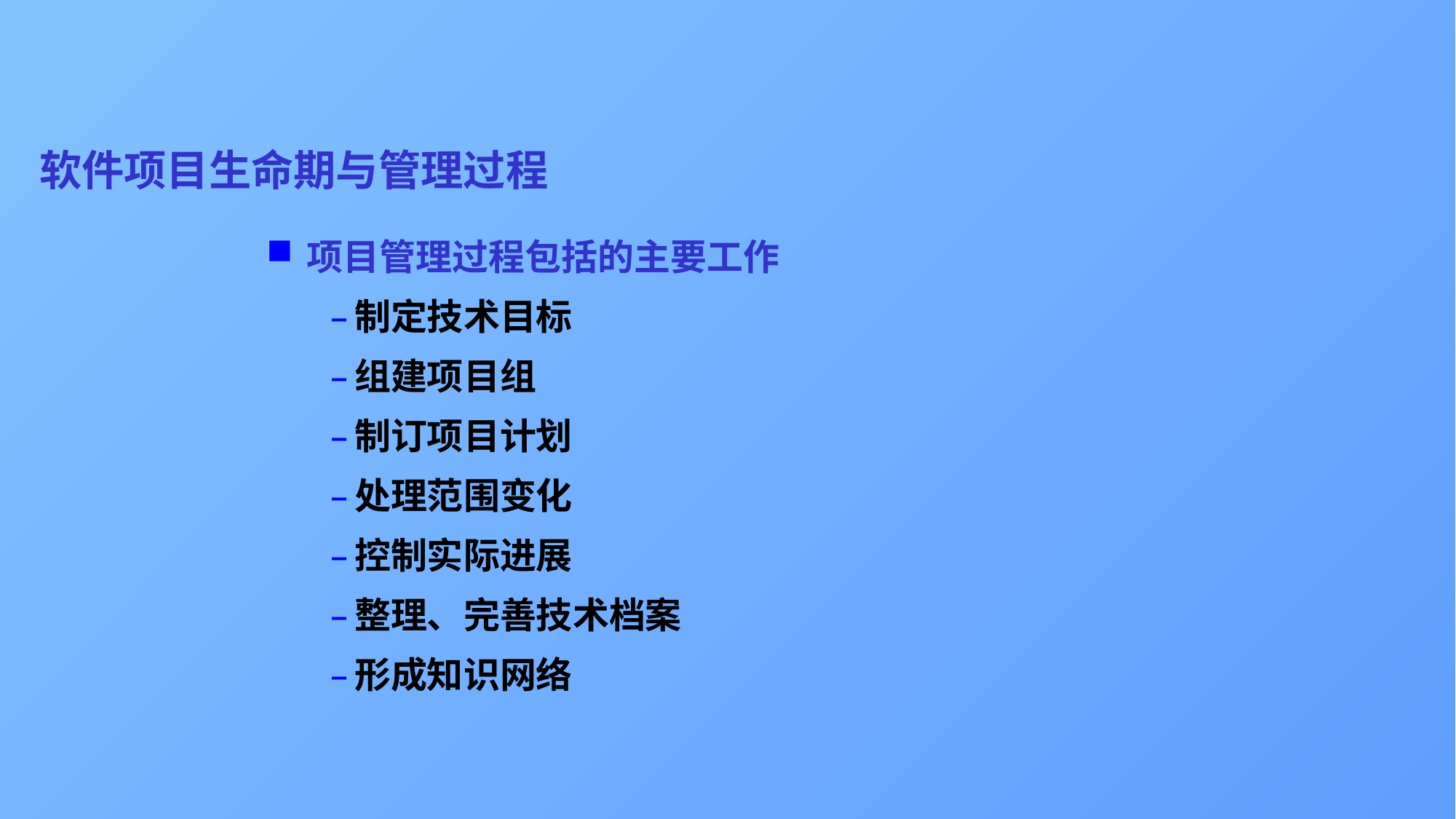

# 软件项目生命期与管理过程
项目管理过程包括的主要工作
制定技术目标
组建项目组
制订项目计划
处理范围变化
控制实际进展
整理、完善技术档案
形成知识网络